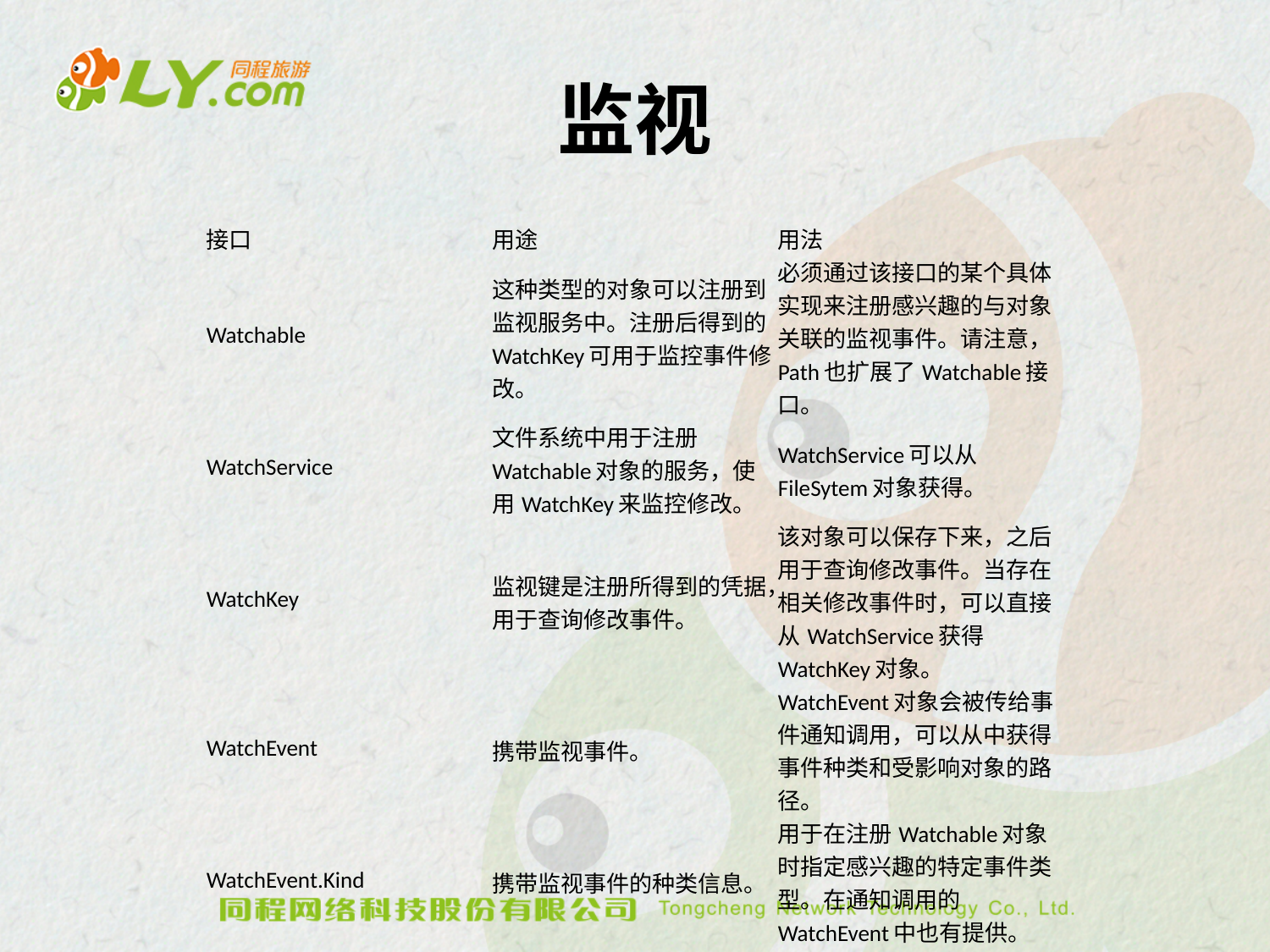

# 监视
| 接口 | 用途 | 用法 |
| --- | --- | --- |
| Watchable | 这种类型的对象可以注册到监视服务中。注册后得到的WatchKey可用于监控事件修改。 | 必须通过该接口的某个具体实现来注册感兴趣的与对象关联的监视事件。请注意，Path也扩展了Watchable接口。 |
| WatchService | 文件系统中用于注册Watchable对象的服务，使用WatchKey来监控修改。 | WatchService可以从FileSytem对象获得。 |
| WatchKey | 监视键是注册所得到的凭据，用于查询修改事件。 | 该对象可以保存下来，之后用于查询修改事件。当存在相关修改事件时，可以直接从WatchService获得WatchKey对象。 |
| WatchEvent | 携带监视事件。 | WatchEvent对象会被传给事件通知调用，可以从中获得事件种类和受影响对象的路径。 |
| WatchEvent.Kind | 携带监视事件的种类信息。 | 用于在注册Watchable对象时指定感兴趣的特定事件类型。在通知调用的WatchEvent中也有提供。 |